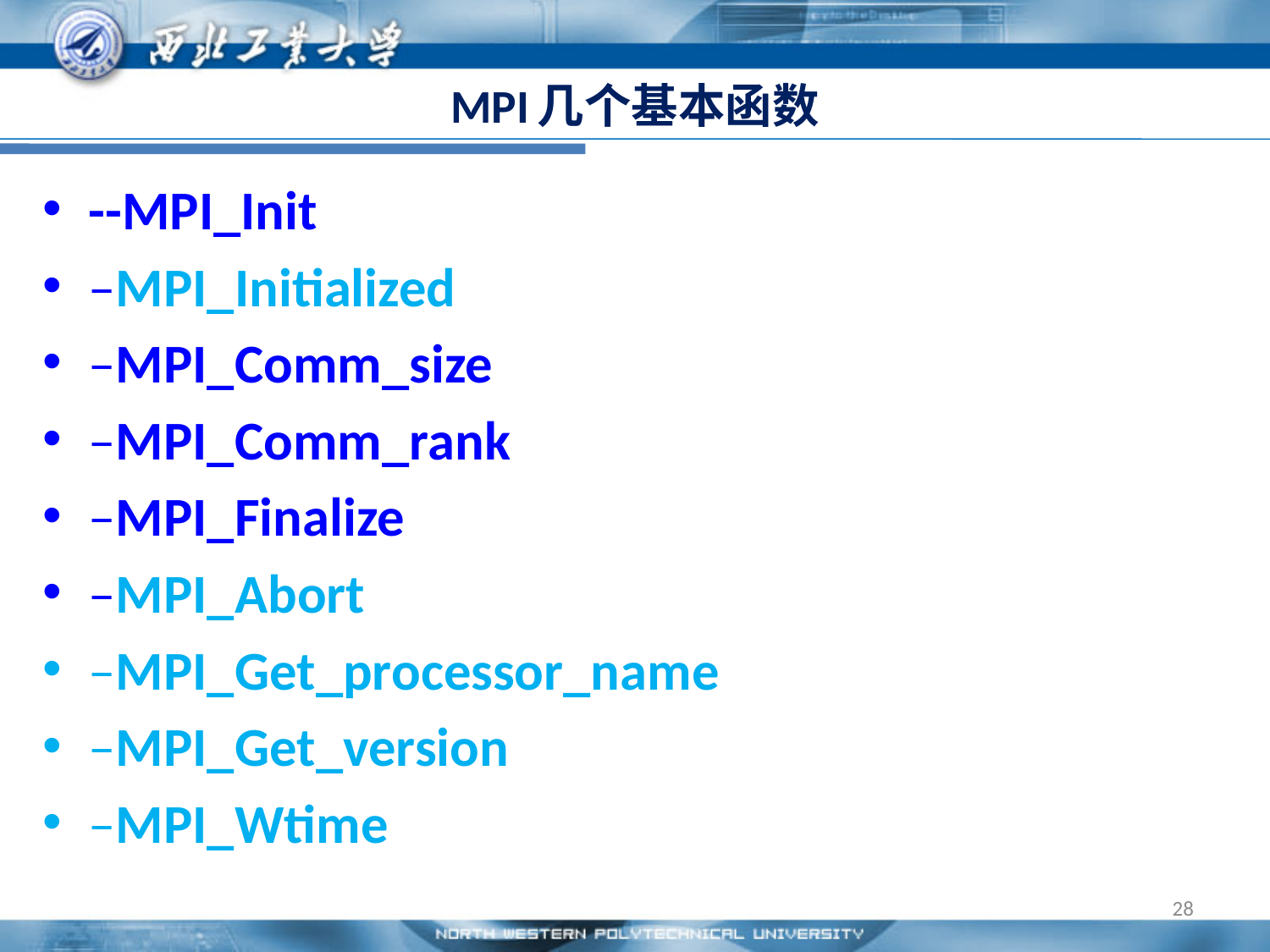

# MPI几个基本函数
--MPI_Init
–MPI_Initialized
–MPI_Comm_size
–MPI_Comm_rank
–MPI_Finalize
–MPI_Abort
–MPI_Get_processor_name
–MPI_Get_version
–MPI_Wtime

28